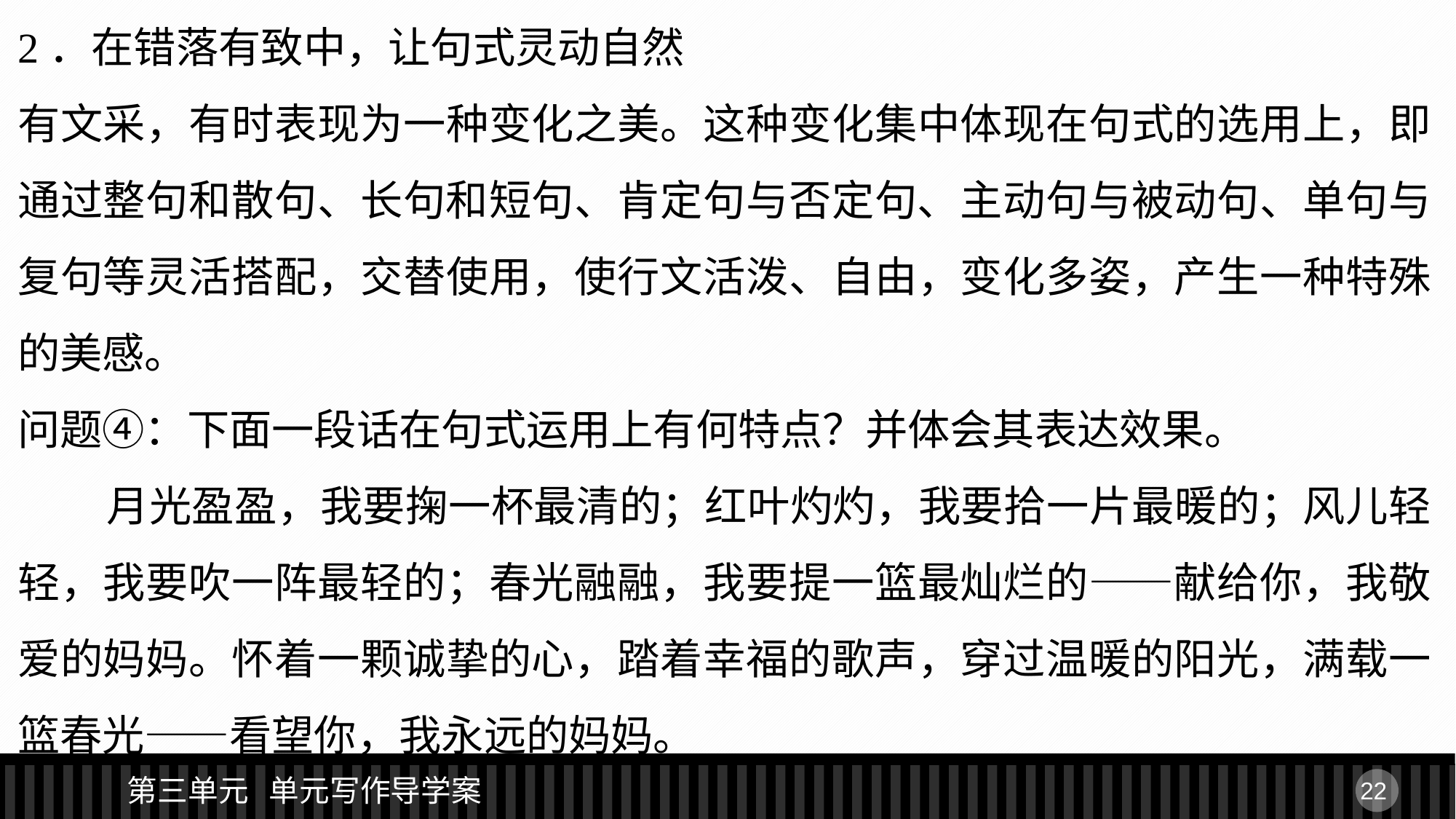

2．在错落有致中，让句式灵动自然
有文采，有时表现为一种变化之美。这种变化集中体现在句式的选用上，即通过整句和散句、长句和短句、肯定句与否定句、主动句与被动句、单句与复句等灵活搭配，交替使用，使行文活泼、自由，变化多姿，产生一种特殊的美感。
问题④：下面一段话在句式运用上有何特点？并体会其表达效果。
        月光盈盈，我要掬一杯最清的；红叶灼灼，我要拾一片最暖的；风儿轻轻，我要吹一阵最轻的；春光融融，我要提一篮最灿烂的——献给你，我敬爱的妈妈。怀着一颗诚挚的心，踏着幸福的歌声，穿过温暖的阳光，满载一篮春光——看望你，我永远的妈妈。